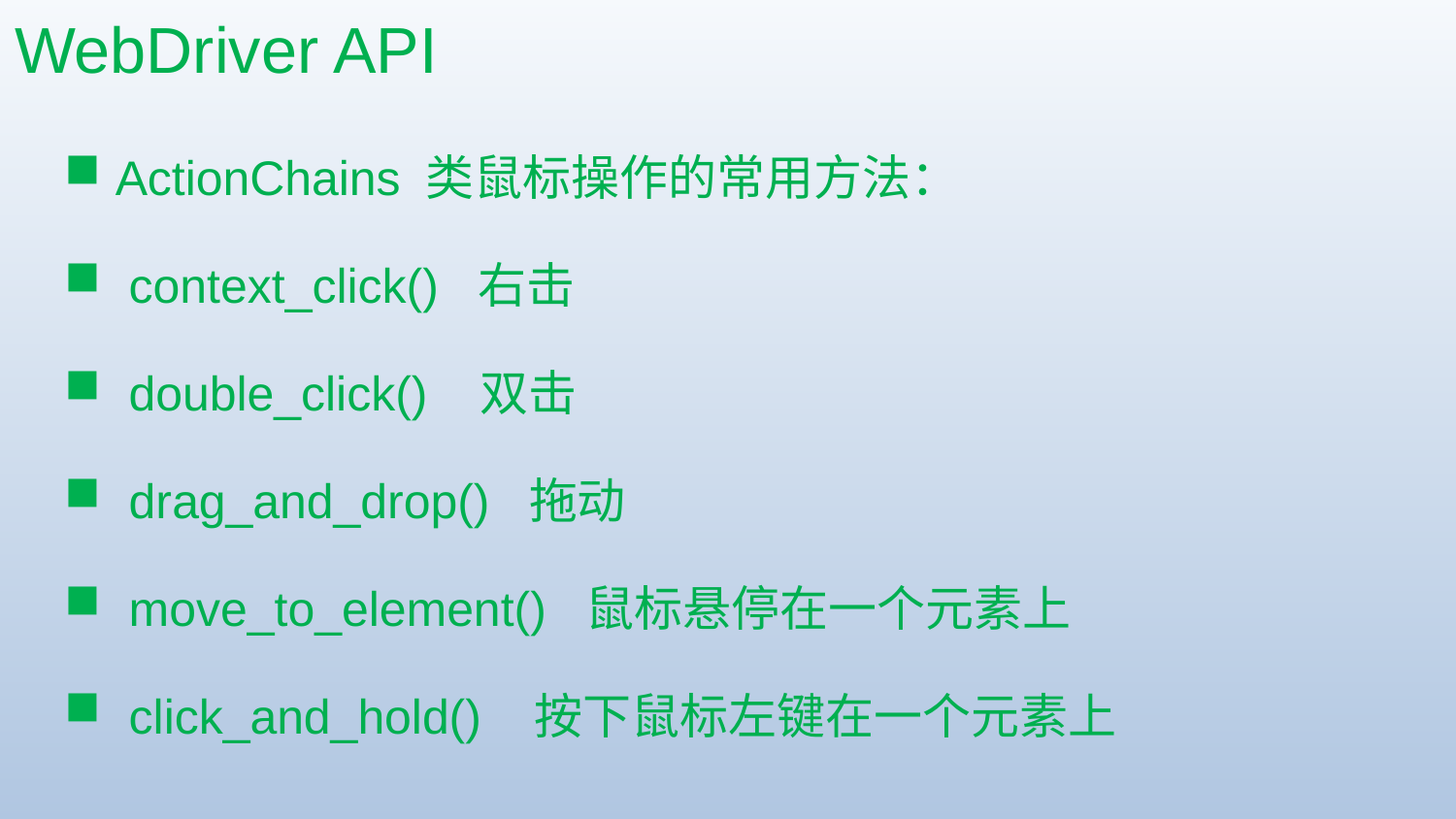

# WebDriver API
 ActionChains 类鼠标操作的常用方法：
  context_click()  右击
  double_click()   双击
  drag_and_drop()  拖动
  move_to_element()  鼠标悬停在一个元素上
  click_and_hold()   按下鼠标左键在一个元素上